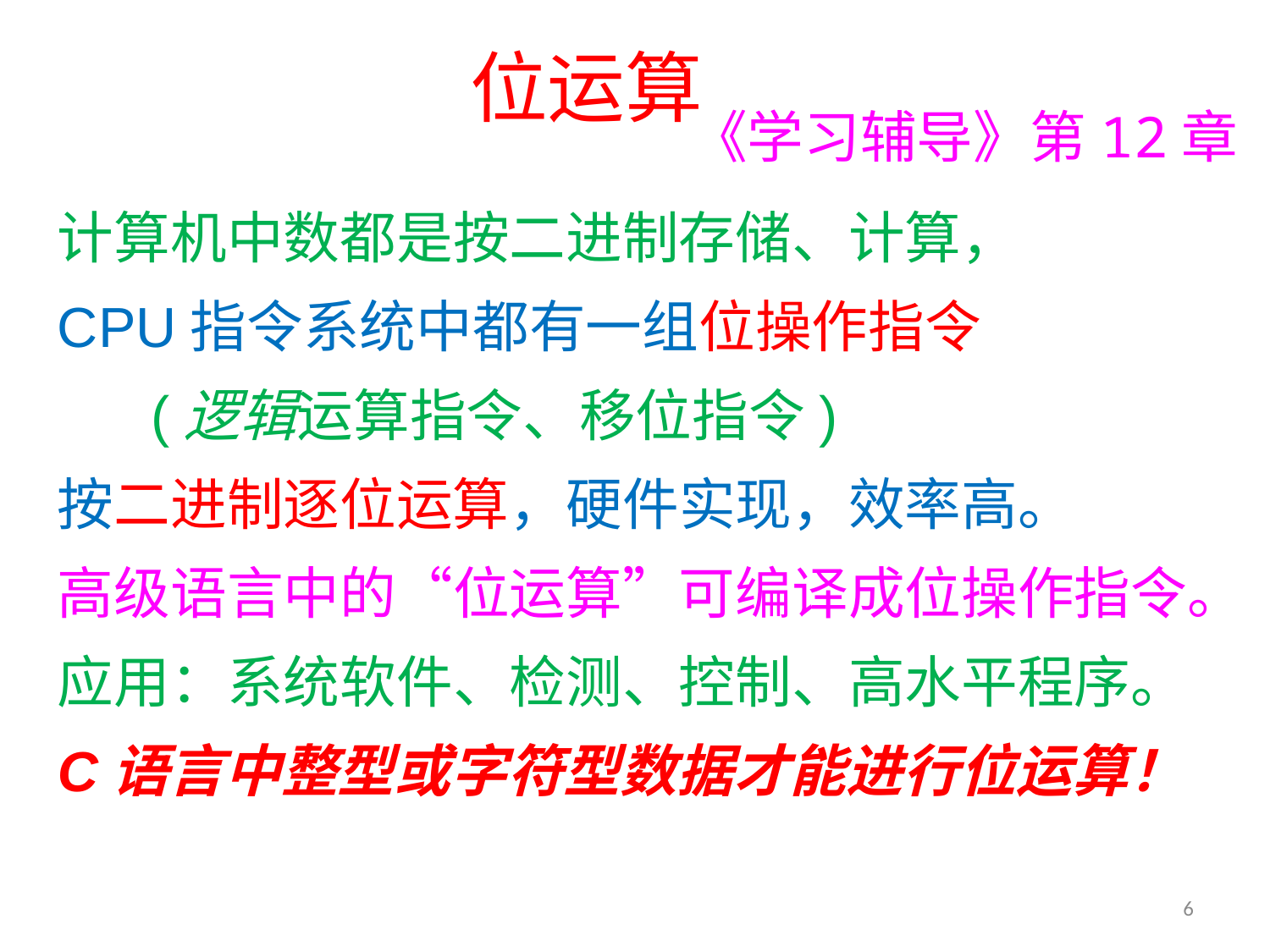

# 位运算
《学习辅导》第12章
计算机中数都是按二进制存储、计算，
CPU指令系统中都有一组位操作指令
      (逻辑运算指令、移位指令)
按二进制逐位运算，硬件实现，效率高。
高级语言中的“位运算”可编译成位操作指令。
应用：系统软件、检测、控制、高水平程序。
C语言中整型或字符型数据才能进行位运算！
6